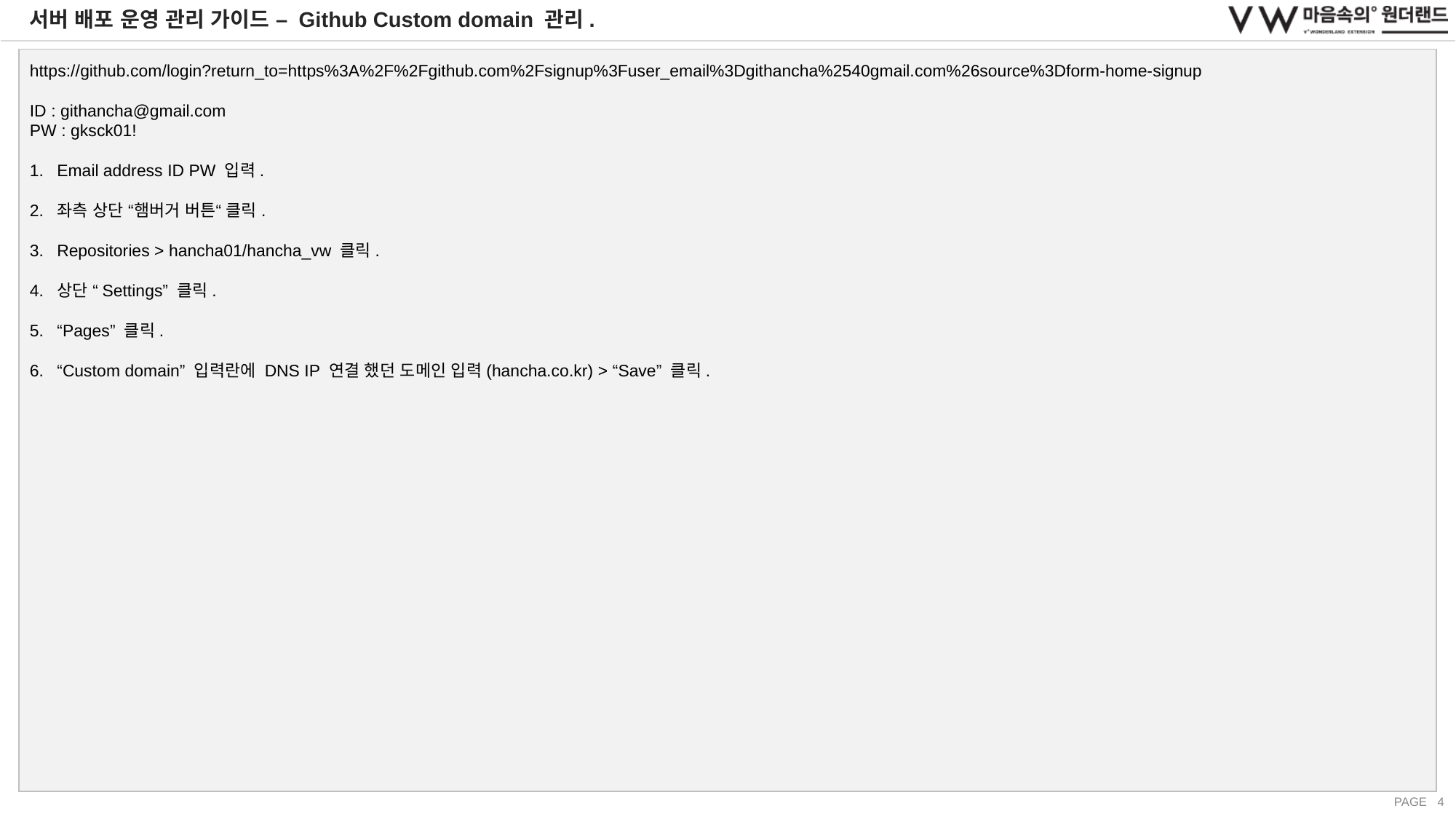

서버 배포 운영 관리 가이드 – Github Custom domain 관리.
https://github.com/login?return_to=https%3A%2F%2Fgithub.com%2Fsignup%3Fuser_email%3Dgithancha%2540gmail.com%26source%3Dform-home-signup

ID : githancha@gmail.com
PW : gksck01!

Email address ID PW 입력.

좌측 상단 “햄버거 버튼“ 클릭.

Repositories > hancha01/hancha_vw 클릭.

상단 “Settings” 클릭.

“Pages” 클릭.

“Custom domain” 입력란에 DNS IP 연결 했던 도메인 입력(hancha.co.kr) > “Save” 클릭.